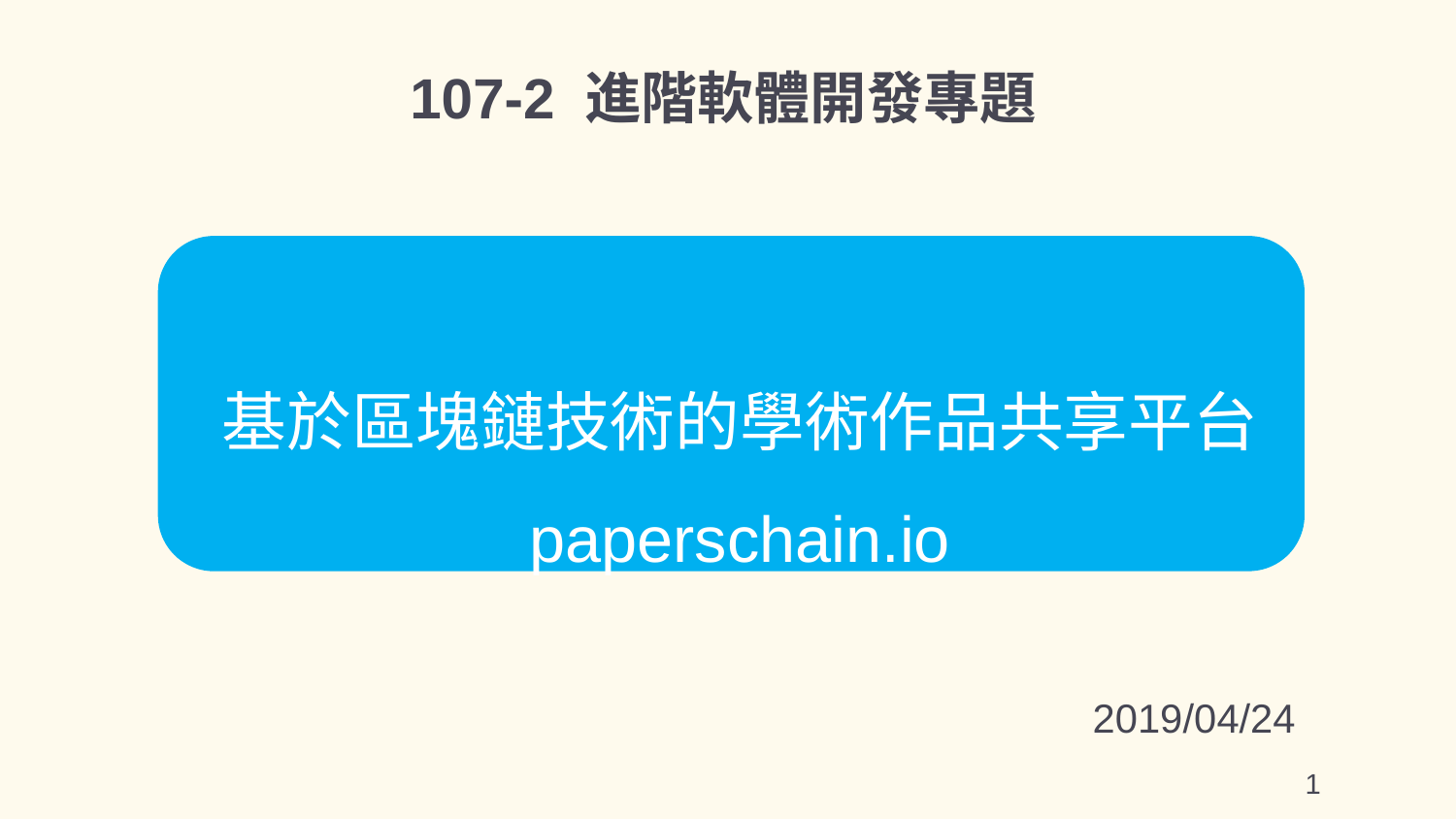

107-2 進階軟體開發專題

# 基於區塊鏈技術的學術作品共享平台 paperschain.io

2019/04/24

1